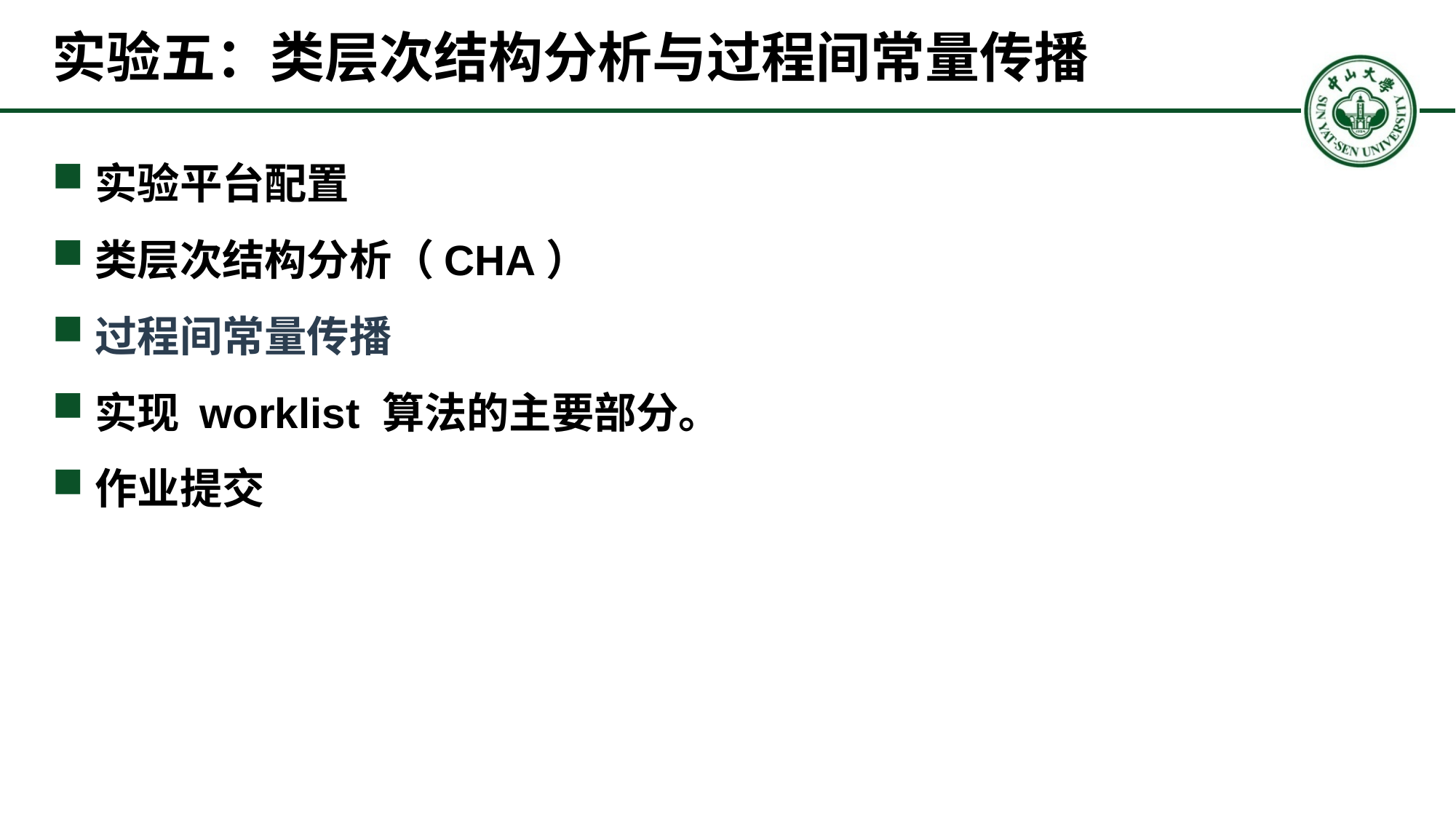

# 实验五：类层次结构分析与过程间常量传播
实验平台配置
类层次结构分析（CHA）
过程间常量传播
实现 worklist 算法的主要部分。
作业提交